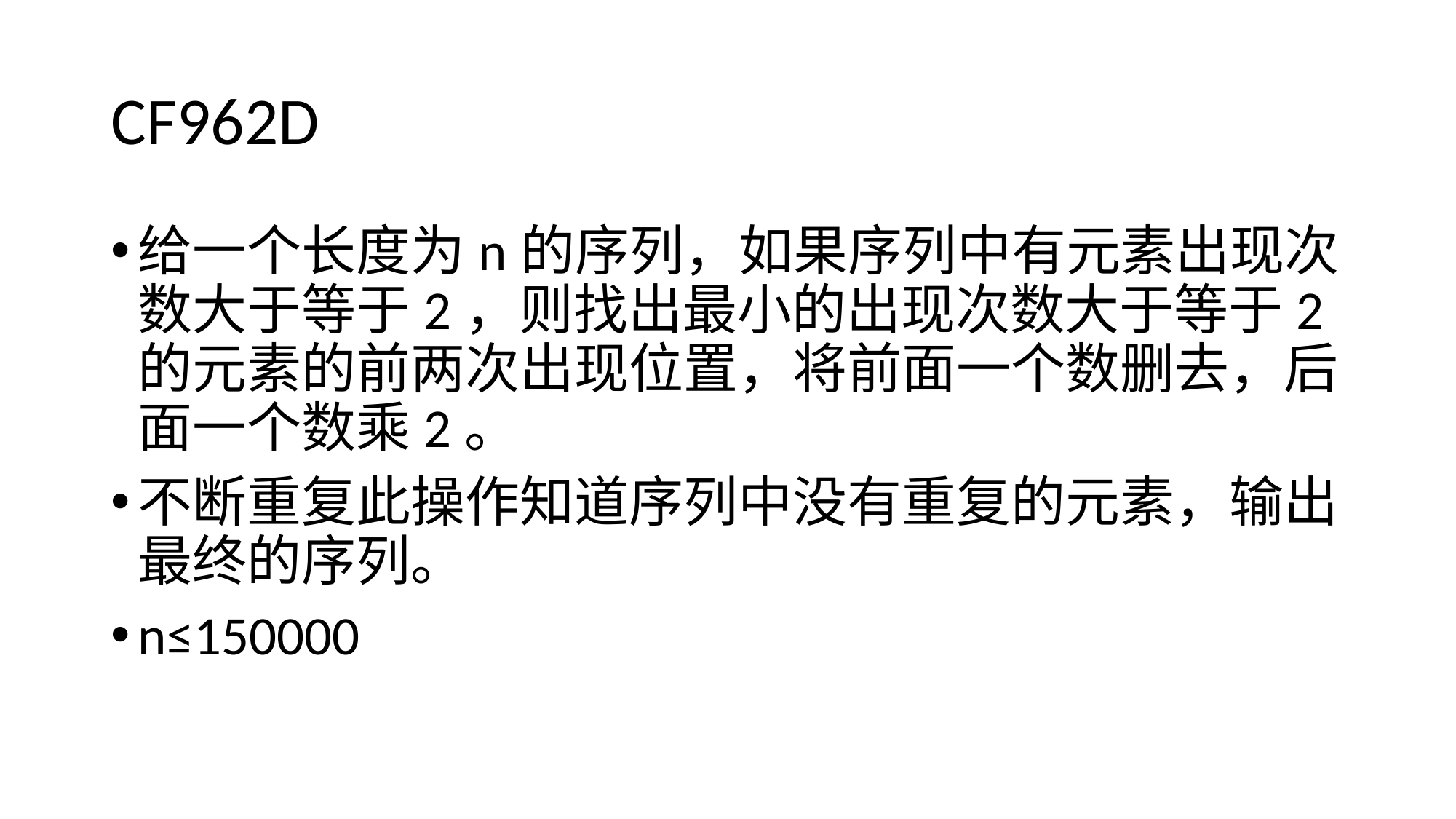

# CF962D
给一个长度为n的序列，如果序列中有元素出现次数大于等于2，则找出最小的出现次数大于等于2的元素的前两次出现位置，将前面一个数删去，后面一个数乘2。
不断重复此操作知道序列中没有重复的元素，输出最终的序列。
n≤150000